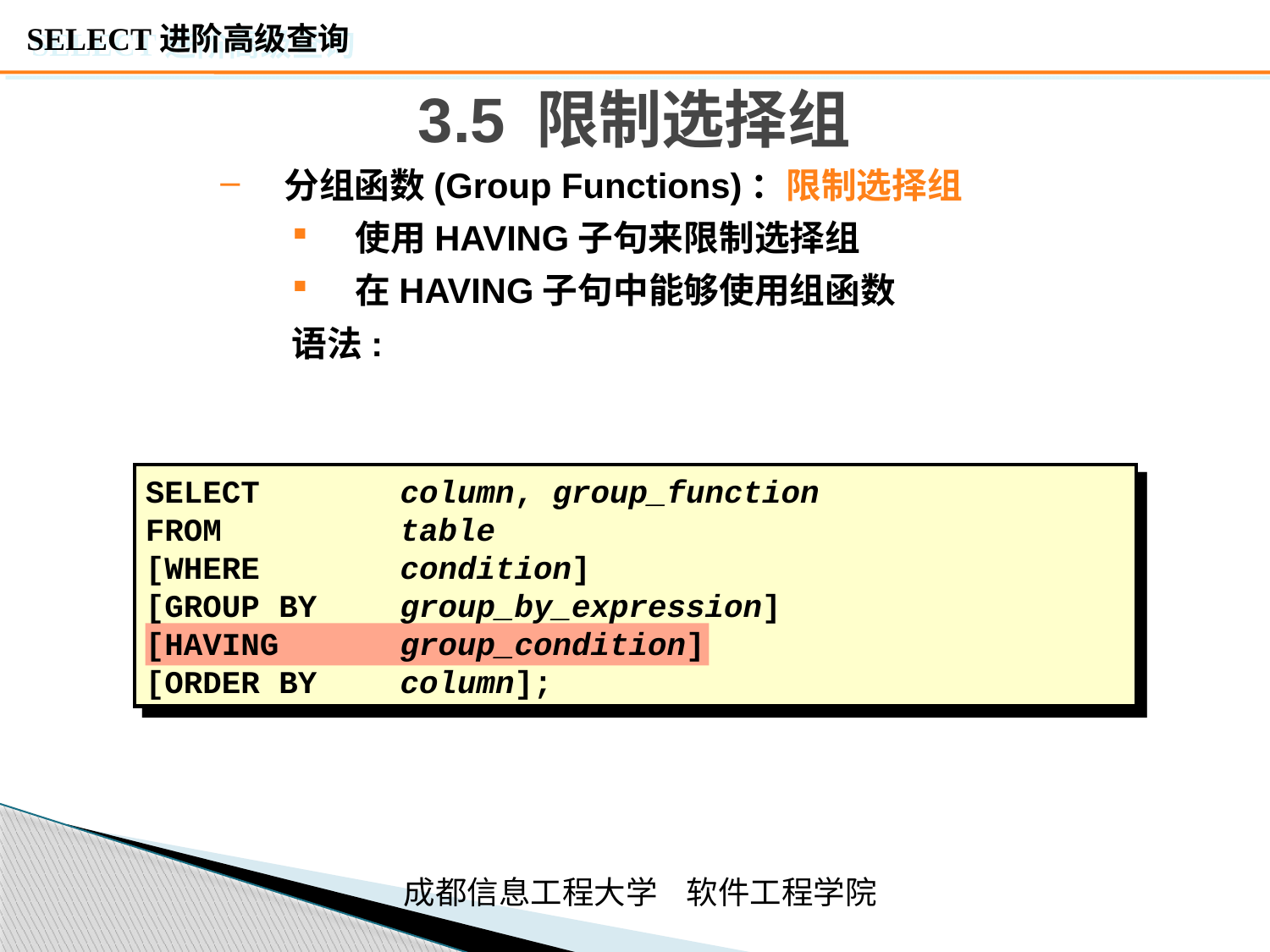

# 3.5 限制选择组
分组函数(Group Functions)：限制选择组
使用HAVING子句来限制选择组
在HAVING子句中能够使用组函数
语法:
SELECT	column, group_function
FROM		table
[WHERE	condition]
[GROUP BY	group_by_expression]
[HAVING	group_condition]
[ORDER BY	column];